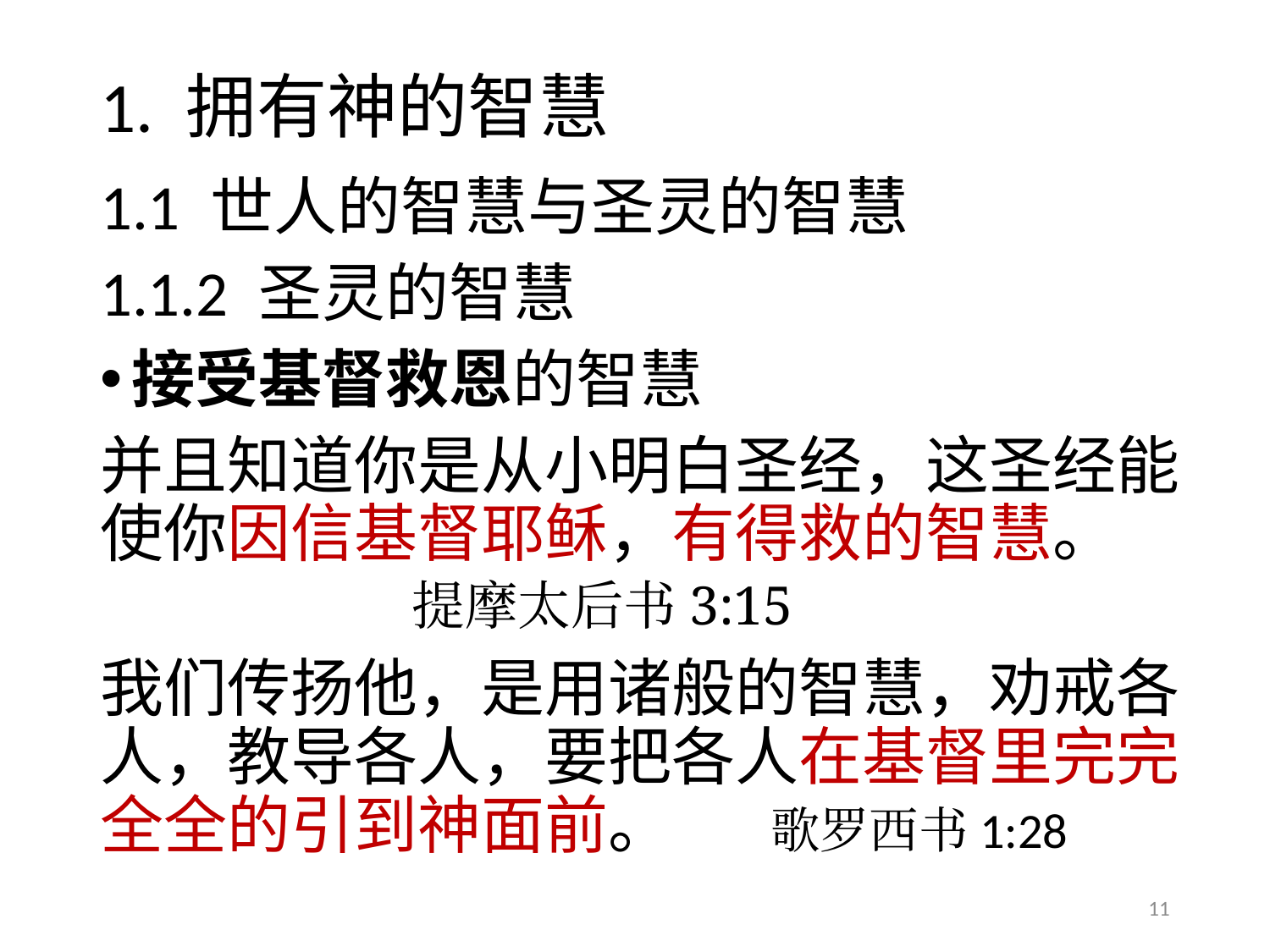

# 1. 拥有神的智慧
1.1 世人的智慧与圣灵的智慧
1.1.2 圣灵的智慧
接受基督救恩的智慧
并且知道你是从小明白圣经，这圣经能使你因信基督耶稣，有得救的智慧。
                      提摩太后书3:15
我们传扬他，是用诸般的智慧，劝戒各人，教导各人，要把各人在基督里完完全全的引到神面前。       歌罗西书1:28
11